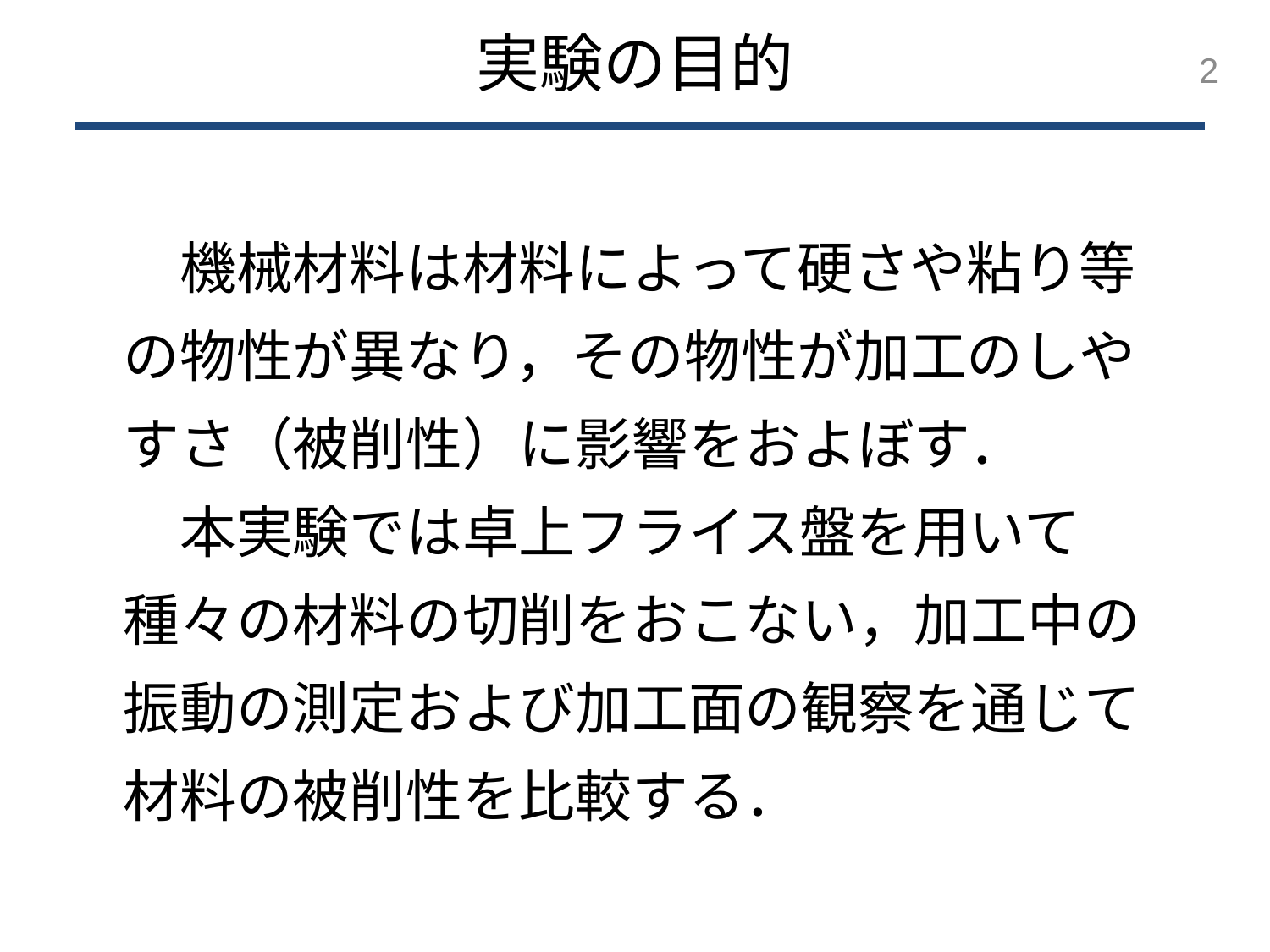

実験の目的
2
　機械材料は材料によって硬さや粘り等の物性が異なり，その物性が加工のしやすさ（被削性）に影響をおよぼす．
　本実験では卓上フライス盤を用いて種々の材料の切削をおこない，加工中の振動の測定および加工面の観察を通じて材料の被削性を比較する．